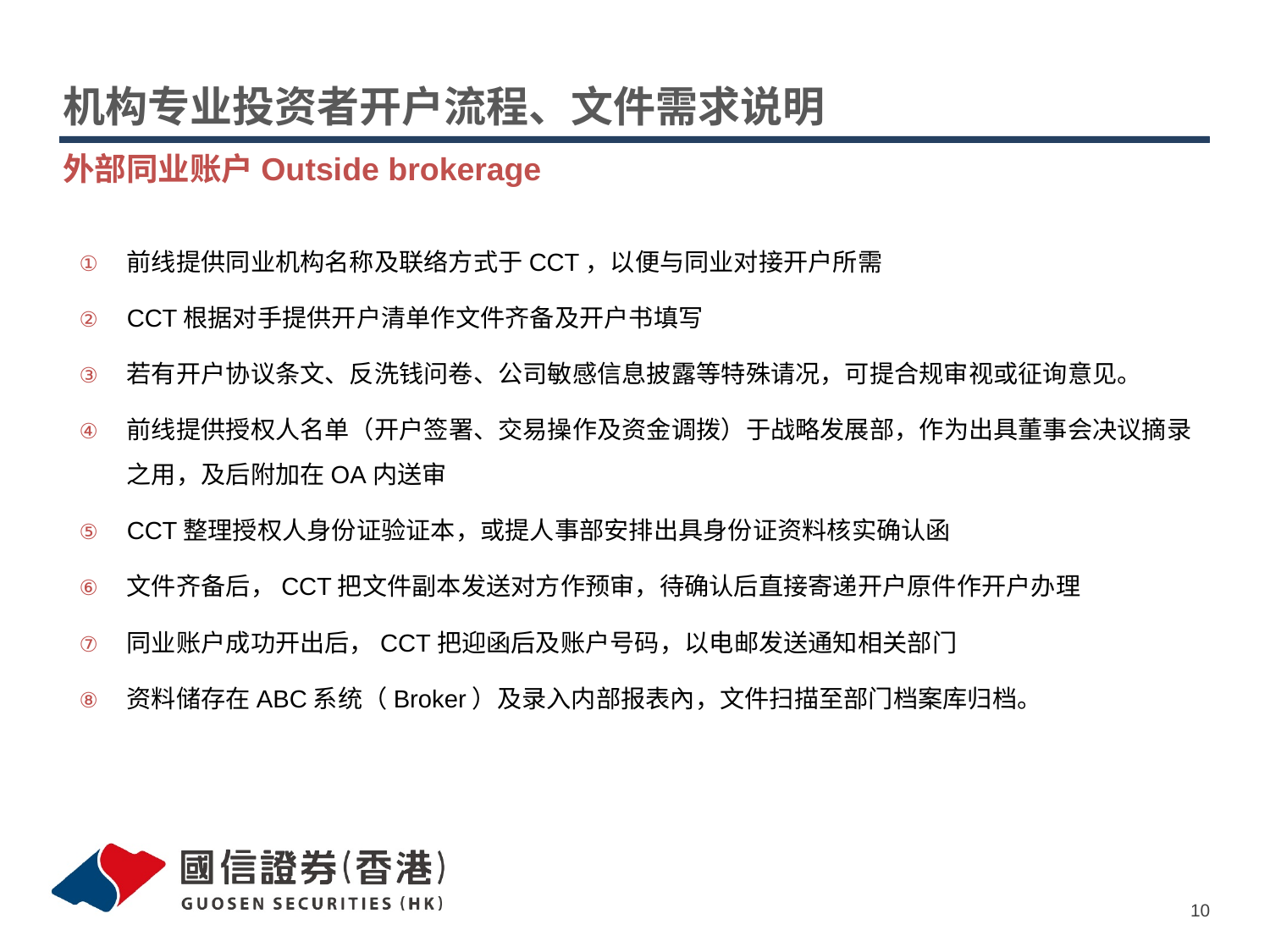

# 机构专业投资者开户流程、文件需求说明
外部同业账户Outside brokerage
前线提供同业机构名称及联络方式于CCT，以便与同业对接开户所需
CCT根据对手提供开户清单作文件齐备及开户书填写
若有开户协议条文、反洗钱问卷、公司敏感信息披露等特殊请况，可提合规审视或征询意见。
前线提供授权人名单（开户签署、交易操作及资金调拨）于战略发展部，作为出具董事会决议摘录之用，及后附加在OA内送审
CCT整理授权人身份证验证本，或提人事部安排出具身份证资料核实确认函
文件齐备后，CCT把文件副本发送对方作预审，待确认后直接寄递开户原件作开户办理
同业账户成功开出后，CCT把迎函后及账户号码，以电邮发送通知相关部门
资料储存在ABC系统（Broker）及录入内部报表內，文件扫描至部门档案库归档。